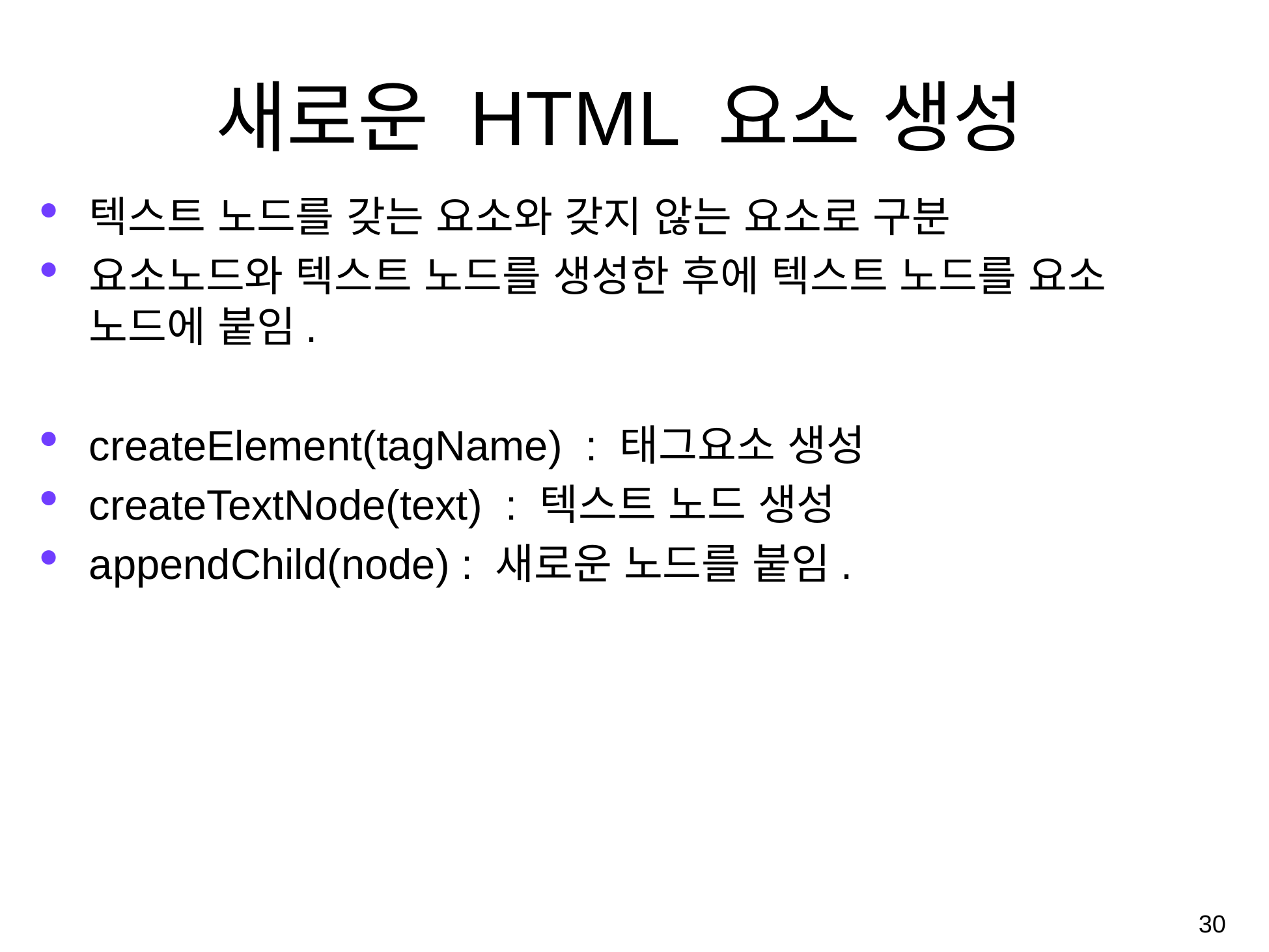

# 새로운 HTML 요소 생성
텍스트 노드를 갖는 요소와 갖지 않는 요소로 구분
요소노드와 텍스트 노드를 생성한 후에 텍스트 노드를 요소 노드에 붙임.

createElement(tagName)  : 태그요소 생성
createTextNode(text)  : 텍스트 노드 생성
appendChild(node) : 새로운 노드를 붙임.
30